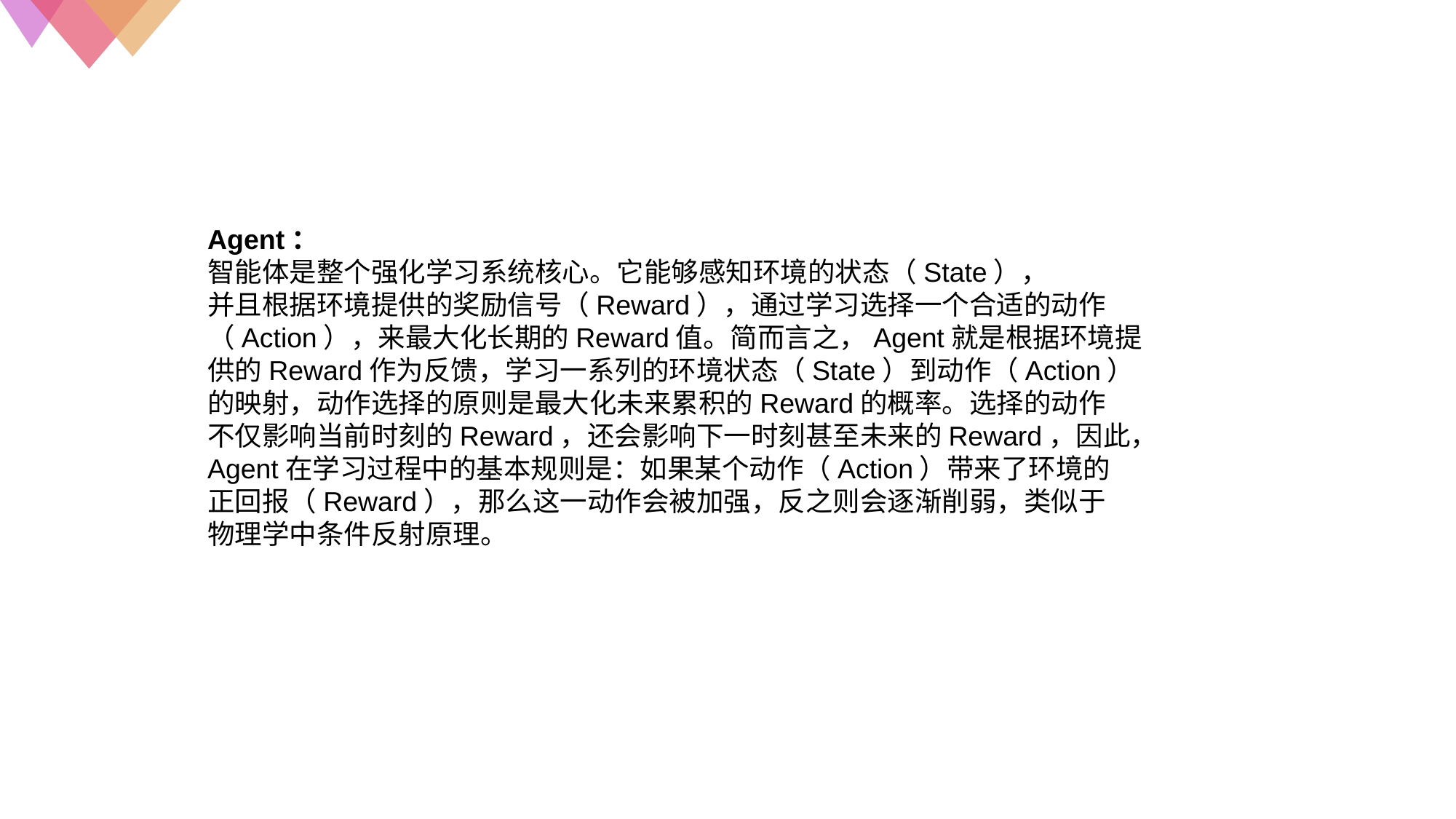

Agent：
智能体是整个强化学习系统核心。它能够感知环境的状态（State），
并且根据环境提供的奖励信号（Reward），通过学习选择一个合适的动作
（Action），来最大化长期的Reward值。简而言之，Agent就是根据环境提
供的Reward作为反馈，学习一系列的环境状态（State）到动作（Action）
的映射，动作选择的原则是最大化未来累积的Reward的概率。选择的动作
不仅影响当前时刻的Reward，还会影响下一时刻甚至未来的Reward，因此，
Agent在学习过程中的基本规则是：如果某个动作（Action）带来了环境的
正回报（Reward），那么这一动作会被加强，反之则会逐渐削弱，类似于
物理学中条件反射原理。